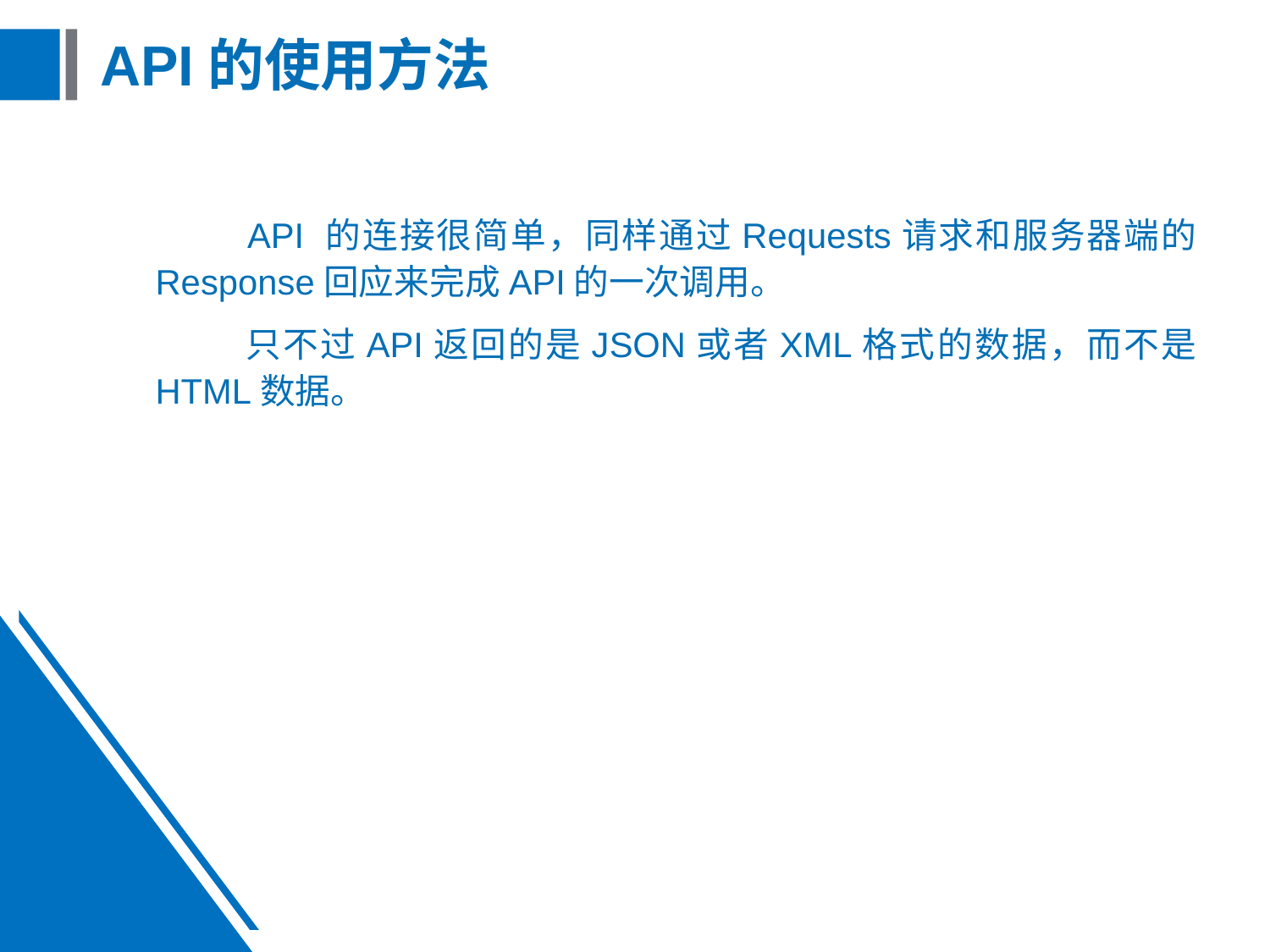

# API的使用方法
        API 的连接很简单，同样通过Requests请求和服务器端的Response回应来完成API的一次调用。
            只不过API返回的是JSON或者XML格式的数据，而不是HTML数据。
4